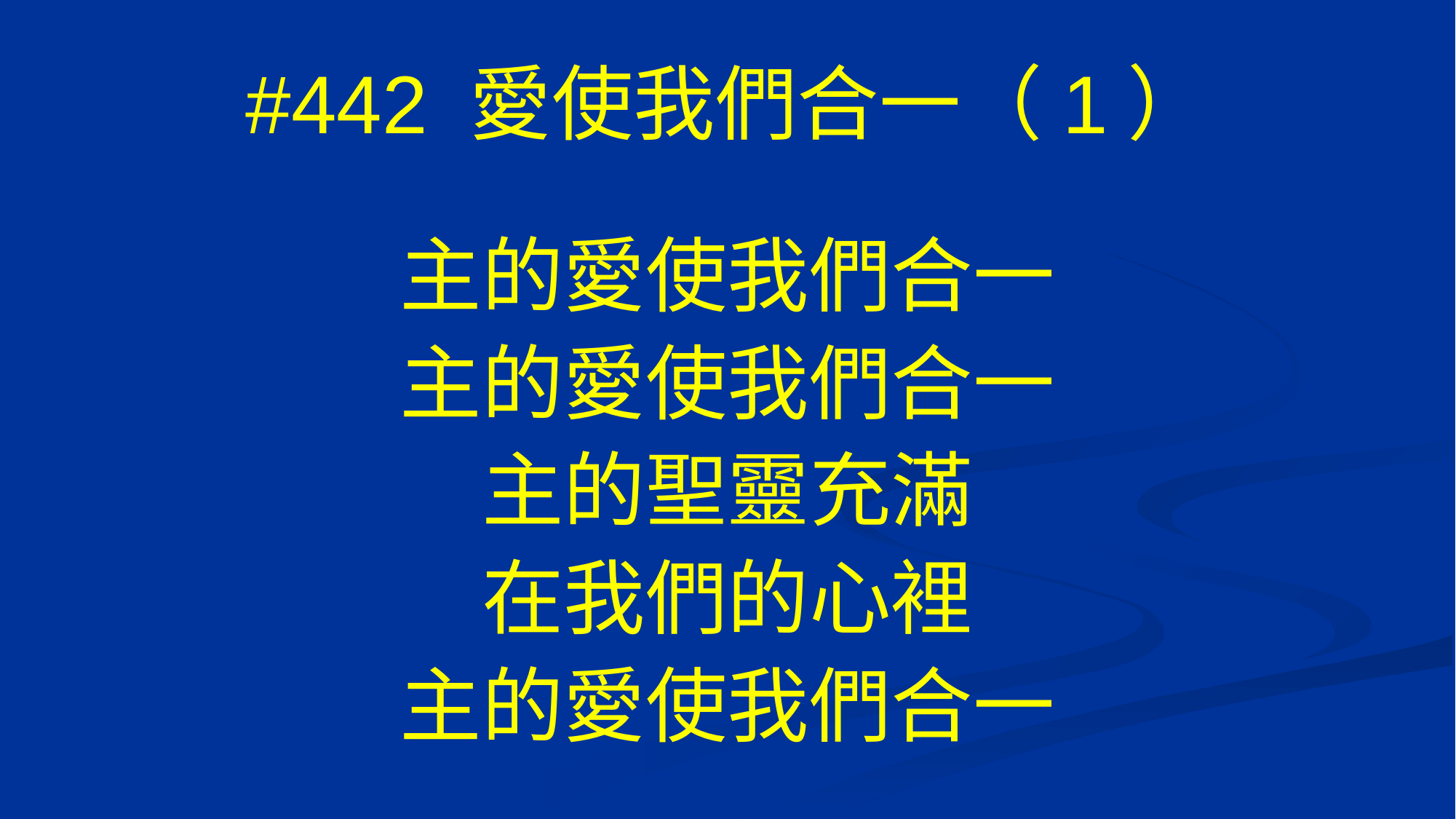

# #442 愛使我們合一（1）
主的愛使我們合一
主的愛使我們合一
主的聖靈充滿
在我們的心裡
主的愛使我們合一